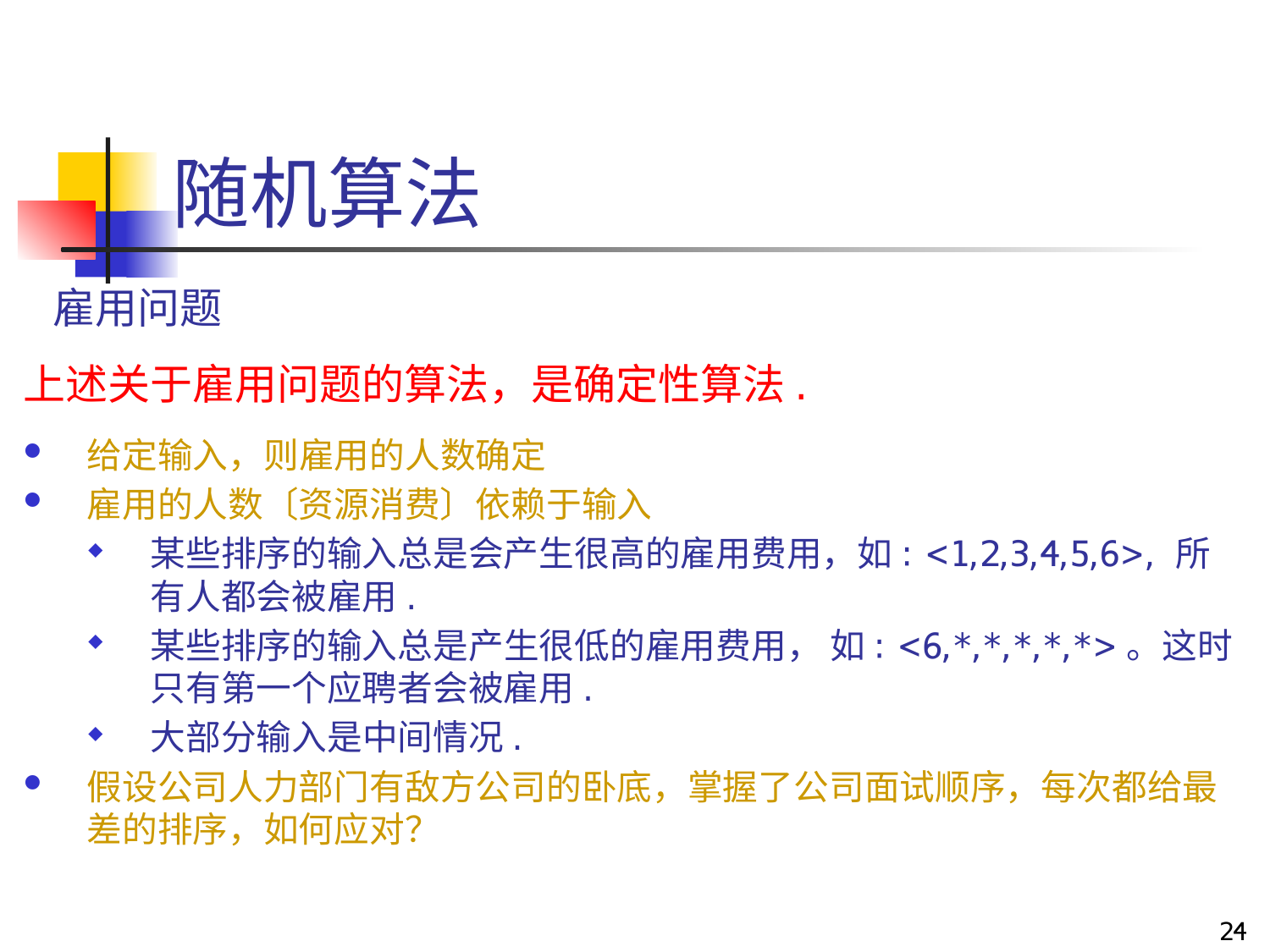

# 随机算法
  雇用问题

上述关于雇用问题的算法，是确定性算法.

给定输入，则雇用的人数确定
雇用的人数〔资源消费〕依赖于输入
某些排序的输入总是会产生很高的雇用费用，如: <1,2,3,4,5,6>, 所有人都会被雇用.
某些排序的输入总是产生很低的雇用费用， 如: <6,*,*,*,*,*>。这时只有第一个应聘者会被雇用.
大部分输入是中间情况.
假设公司人力部门有敌方公司的卧底，掌握了公司面试顺序，每次都给最差的排序，如何应对？

24